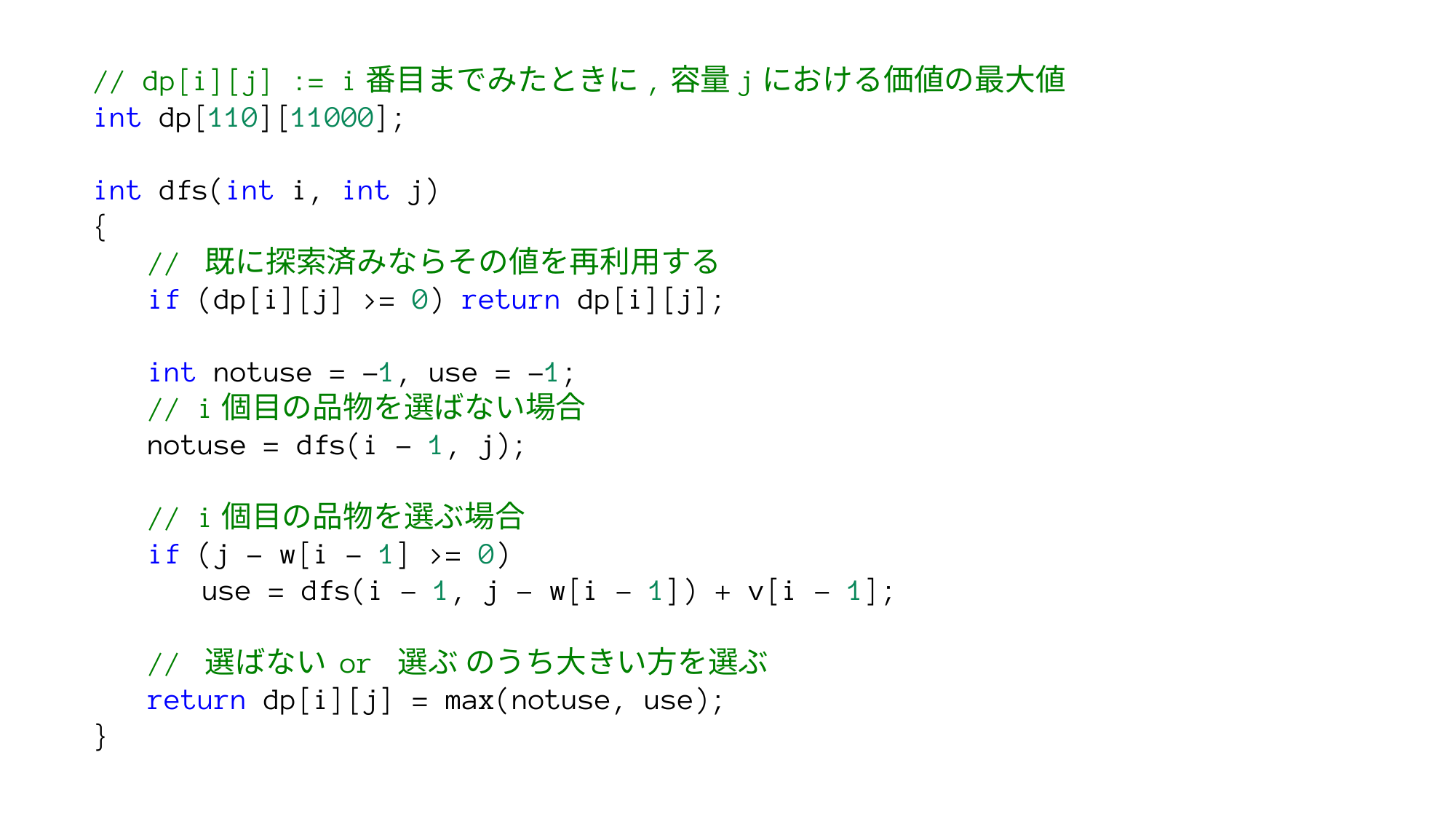

// dp[i][j] := i番目までみたときに,容量jにおける価値の最大値
int dp[110][11000];

int dfs(int i, int j)
{
// 既に探索済みならその値を再利用する
if (dp[i][j] >= 0) return dp[i][j];
int notuse = -1, use = -1;
// i個目の品物を選ばない場合
notuse = dfs(i - 1, j);
// i個目の品物を選ぶ場合
if (j - w[i - 1] >= 0)
use = dfs(i - 1, j - w[i - 1]) + v[i - 1];
// 選ばない or 選ぶ のうち大きい方を選ぶ
return dp[i][j] = max(notuse, use);
}